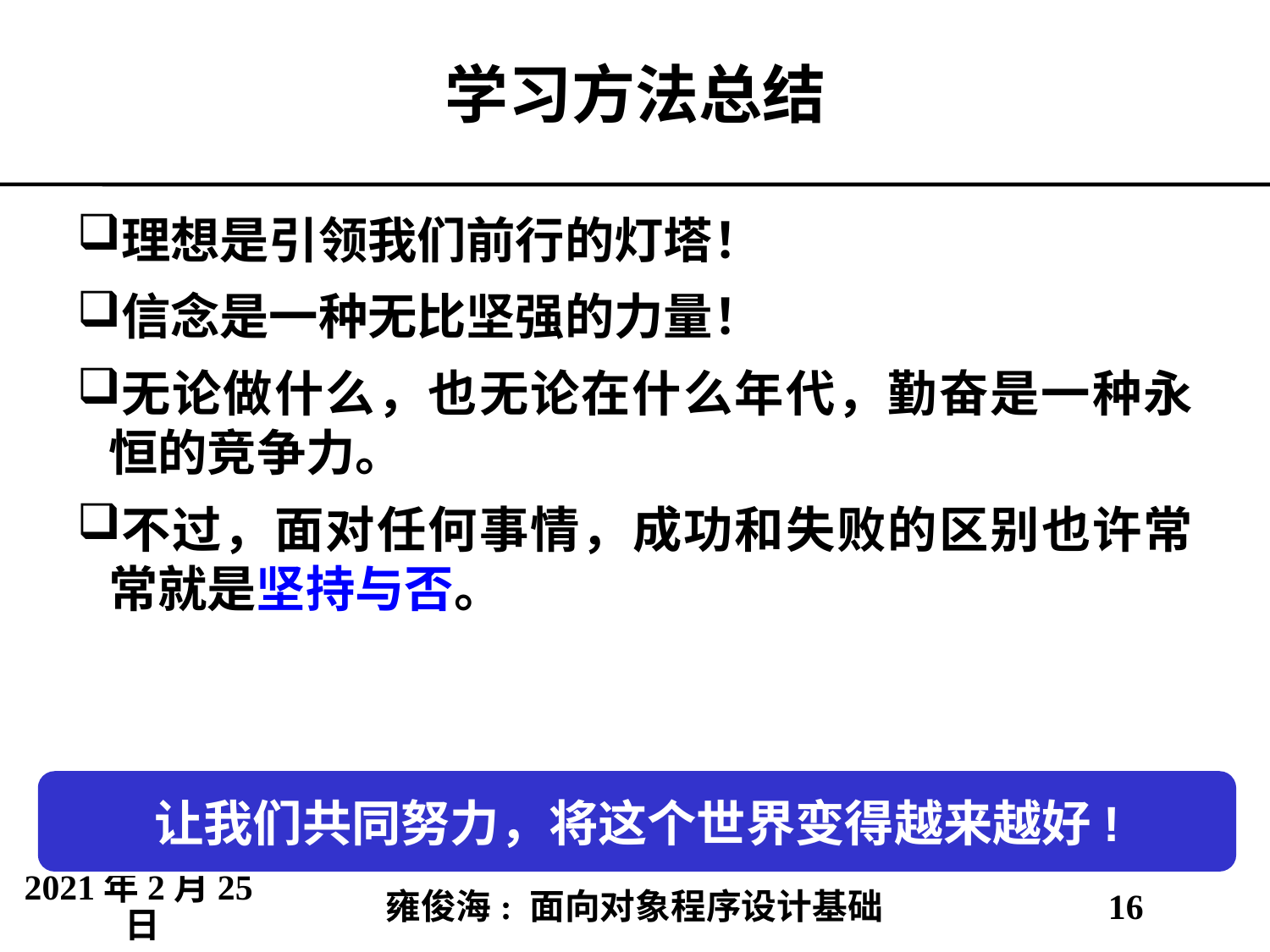

# 学习方法总结

理想是引领我们前行的灯塔！
信念是一种无比坚强的力量！
无论做什么，也无论在什么年代，勤奋是一种永恒的竞争力。
不过，面对任何事情，成功和失败的区别也许常常就是坚持与否。

让我们共同努力，将这个世界变得越来越好!
2021年2月25日
雍俊海: 面向对象程序设计基础
16